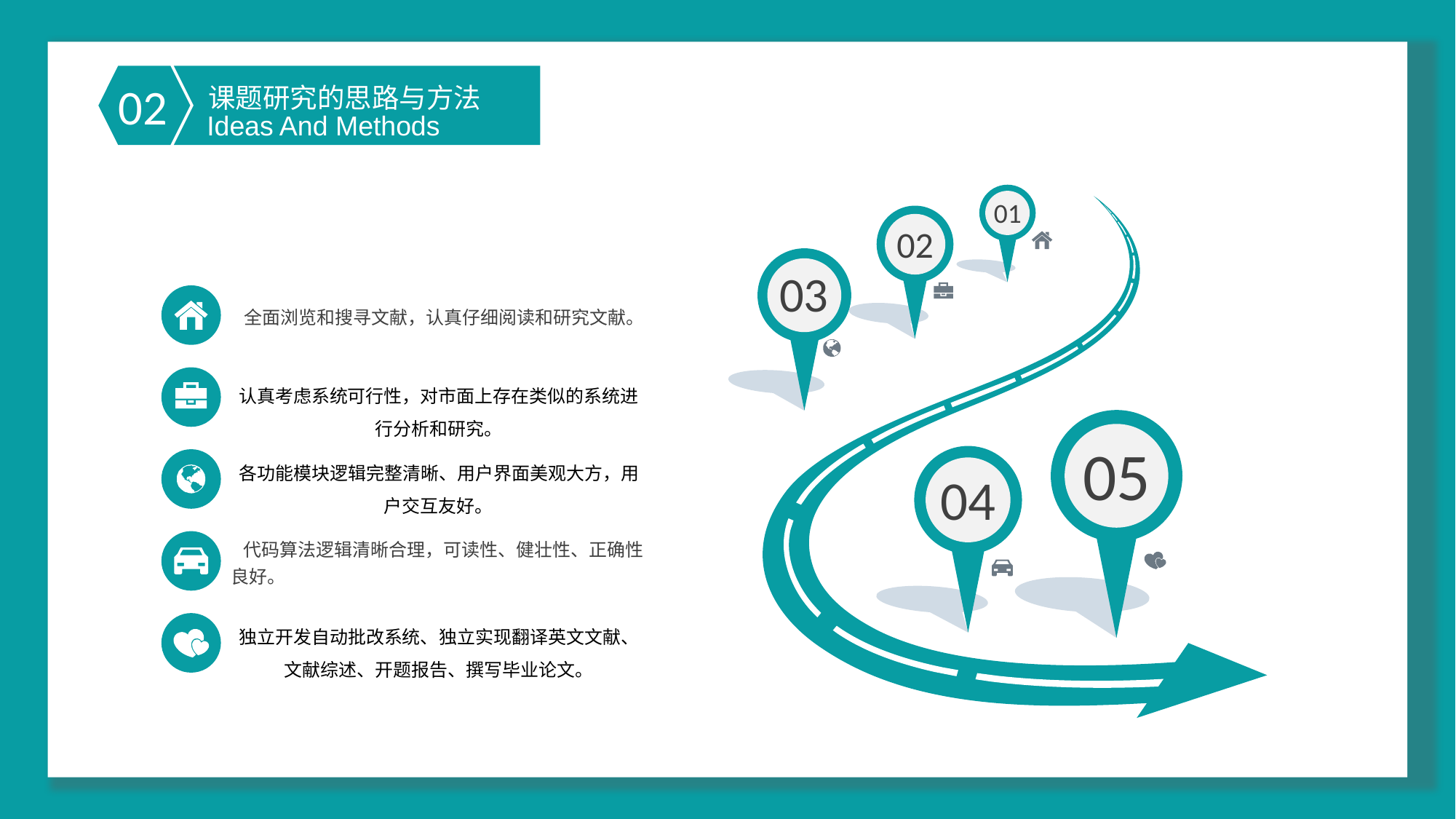

课题研究的思路与方法

02
Ideas And Methods

01

02

03

全面浏览和搜寻文献，认真仔细阅读和研究文献。

认真考虑系统可行性，对市面上存在类似的系统进行分析和研究。

05

各功能模块逻辑完整清晰、用户界面美观大方，用户交互友好。

04

  代码算法逻辑清晰合理，可读性、健壮性、正确性良好。

独立开发自动批改系统、独立实现翻译英文文献、文献综述、开题报告、撰写毕业论文。